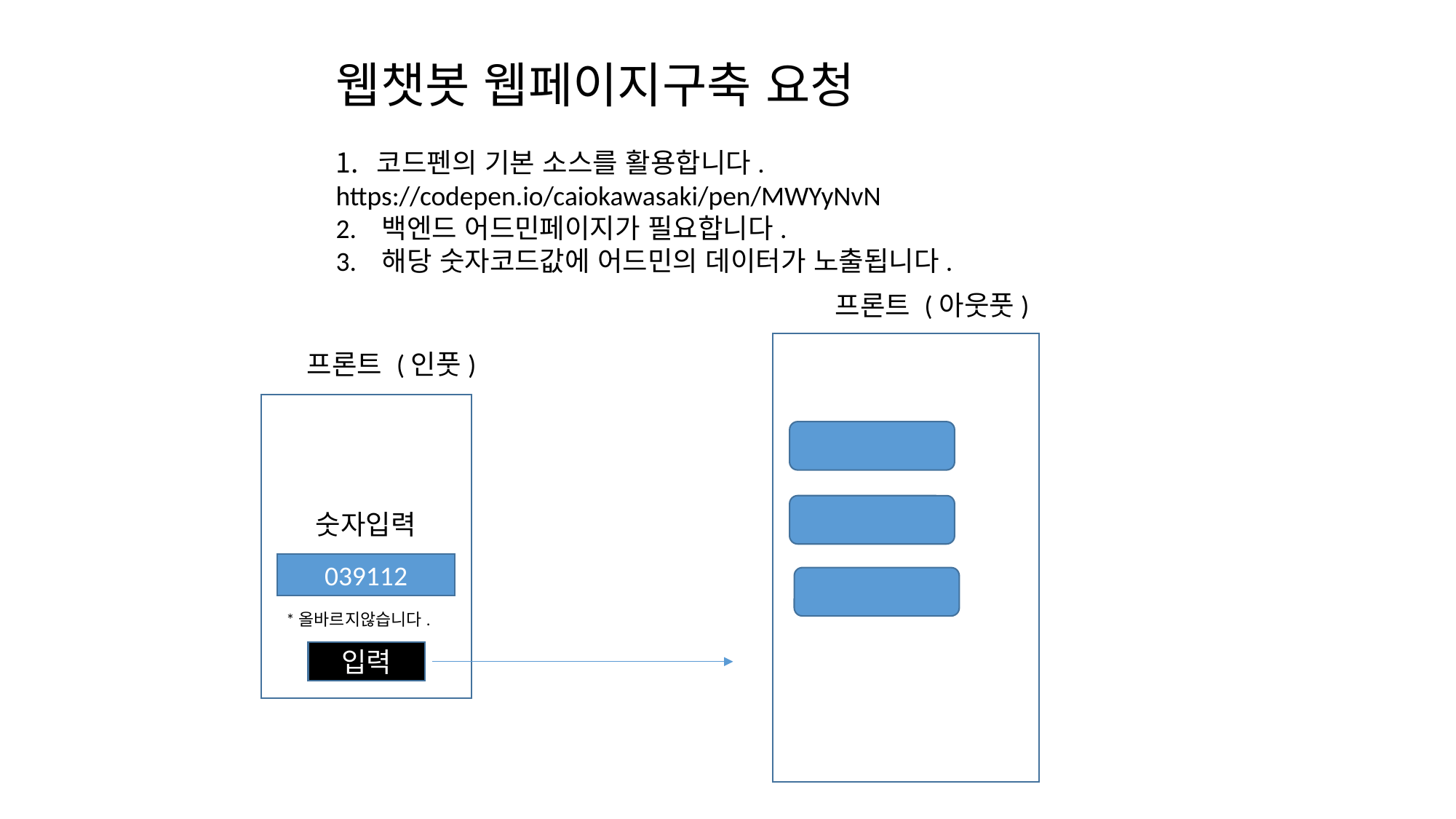

웹챗봇 웹페이지구축 요청

코드펜의 기본 소스를 활용합니다.
https://codepen.io/caiokawasaki/pen/MWYyNvN
2.   백엔드 어드민페이지가 필요합니다.
3.   해당 숫자코드값에 어드민의 데이터가 노출됩니다.
프론트 (아웃풋)

프론트 (인풋)

숫자입력
039112

*올바르지않습니다.
입력